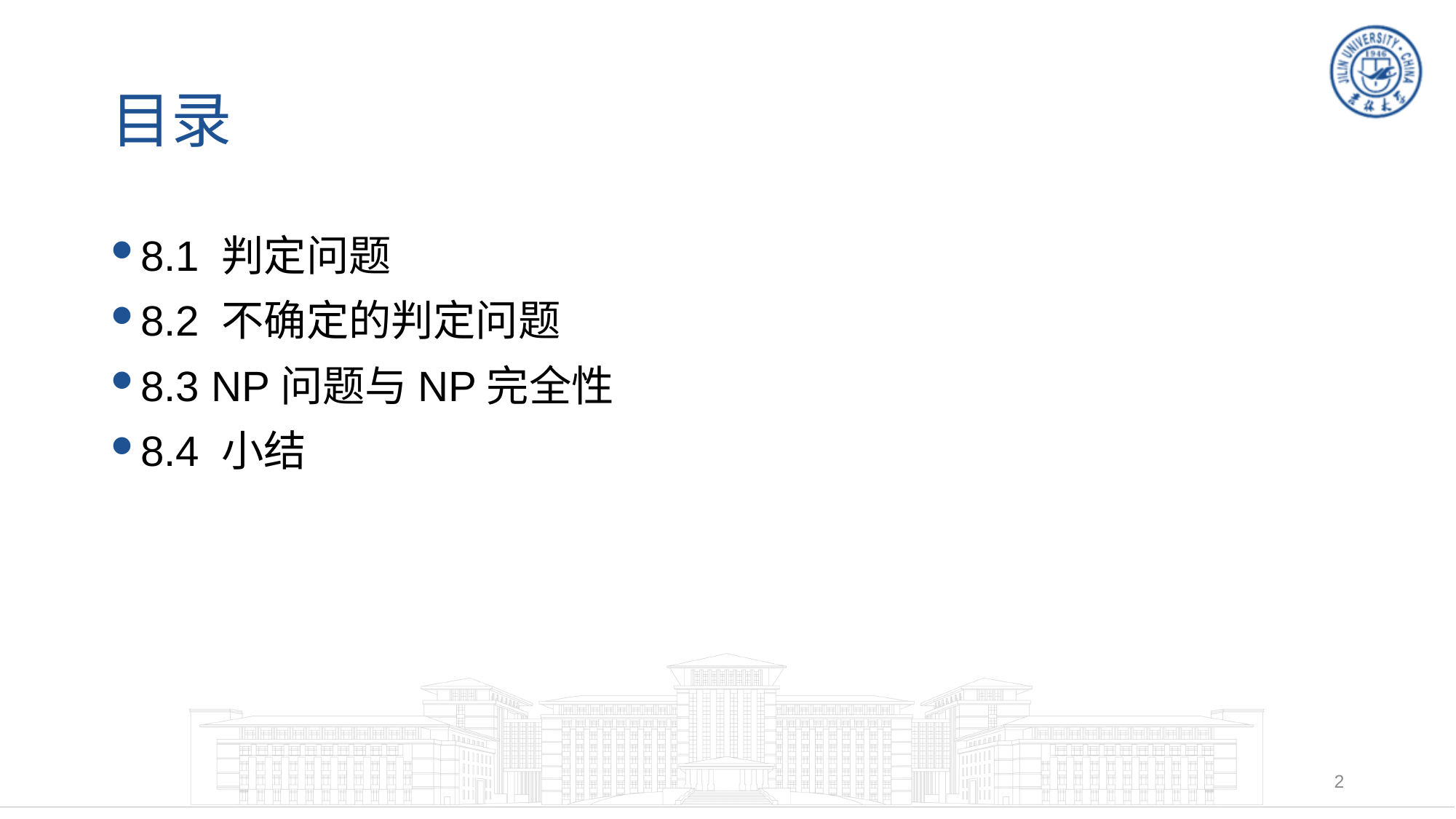

# 目录
8.1 判定问题
8.2 不确定的判定问题
8.3 NP问题与NP完全性
8.4 小结

2